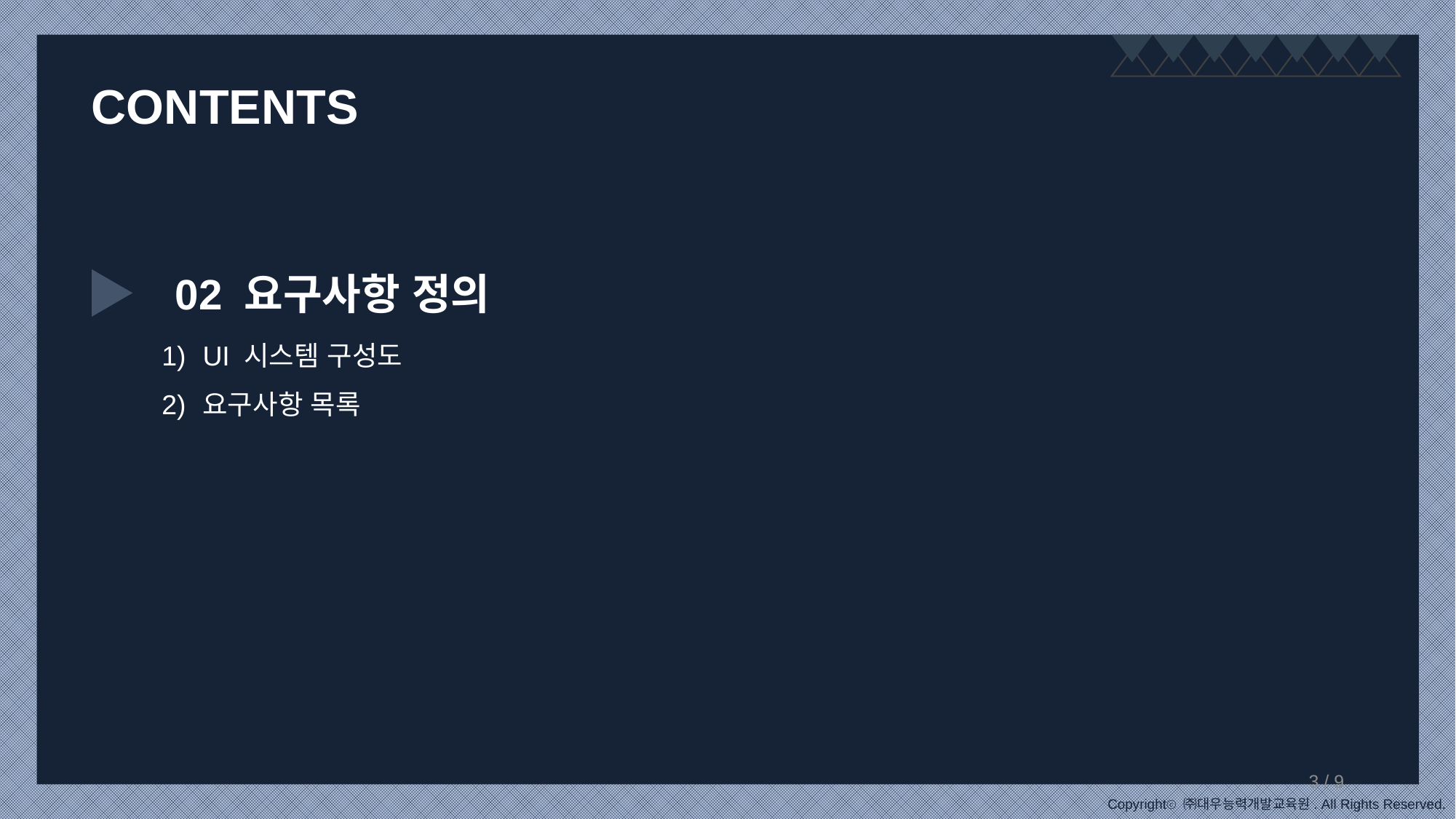

CONTENTS
02 요구사항 정의

UI 시스템 구성도
요구사항 목록
3 / 9